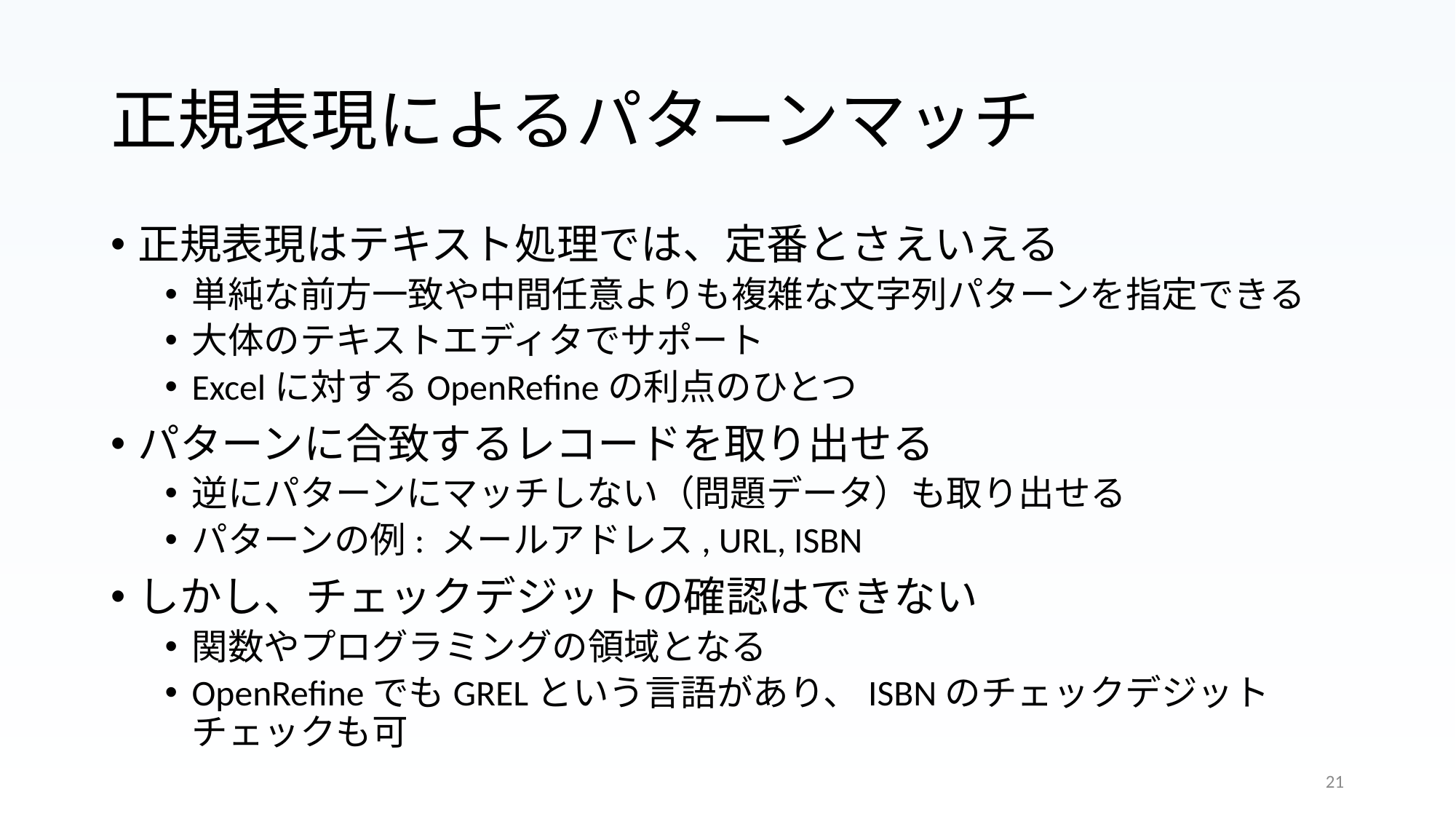

# 正規表現によるパターンマッチ
正規表現はテキスト処理では、定番とさえいえる
単純な前方一致や中間任意よりも複雑な文字列パターンを指定できる
大体のテキストエディタでサポート
Excelに対するOpenRefineの利点のひとつ
パターンに合致するレコードを取り出せる
逆にパターンにマッチしない（問題データ）も取り出せる
パターンの例: メールアドレス, URL, ISBN
しかし、チェックデジットの確認はできない
関数やプログラミングの領域となる
OpenRefineでもGRELという言語があり、ISBNのチェックデジットチェックも可
21